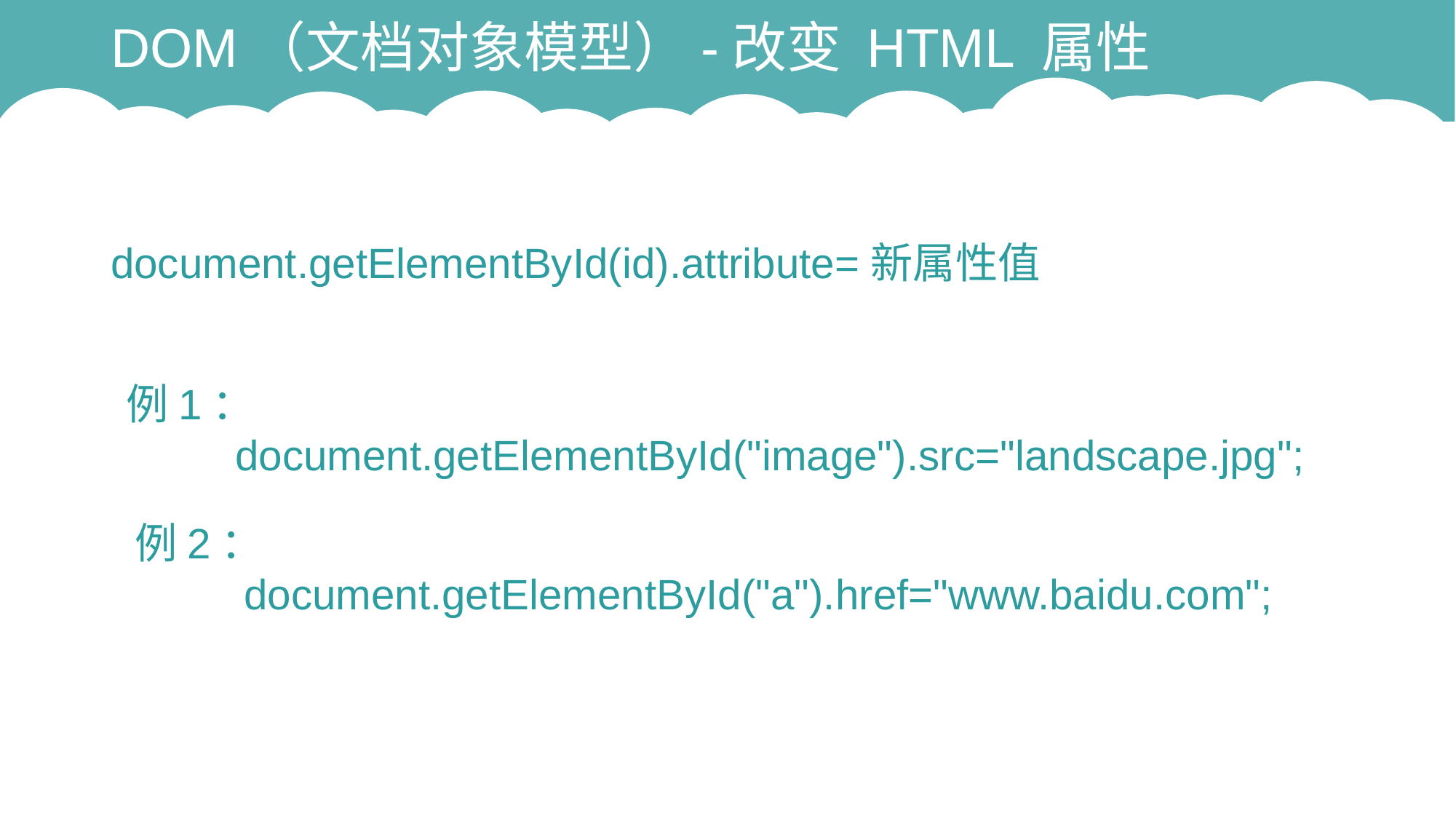

# DOM（文档对象模型）-改变 HTML 属性
document.getElementById(id).attribute=新属性值
例1：
	document.getElementById("image").src="landscape.jpg";
例2：
	document.getElementById("a").href="www.baidu.com";